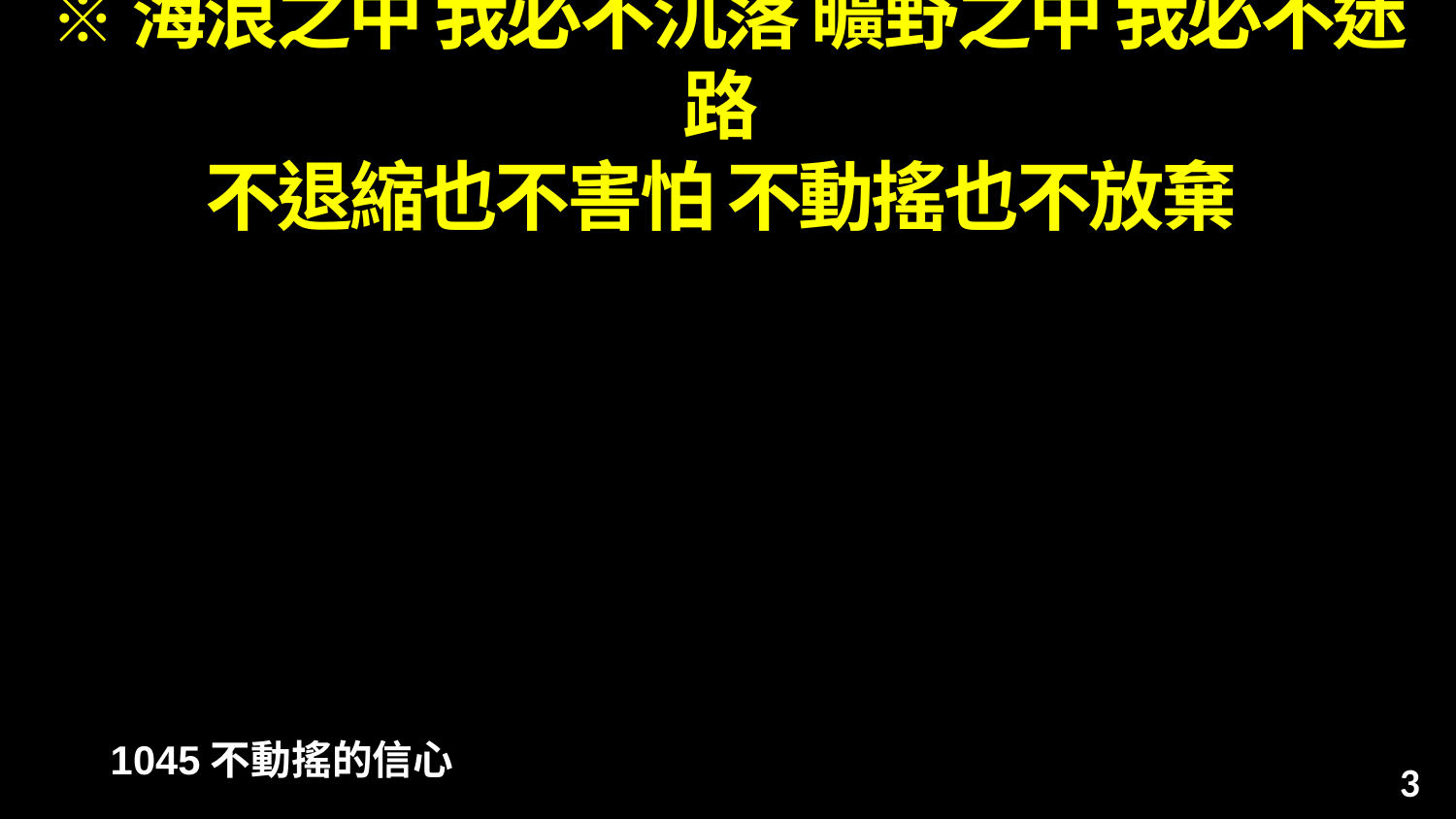

# ※海浪之中 我必不沉落 曠野之中 我必不迷路 不退縮也不害怕 不動搖也不放棄
1045不動搖的信心
3